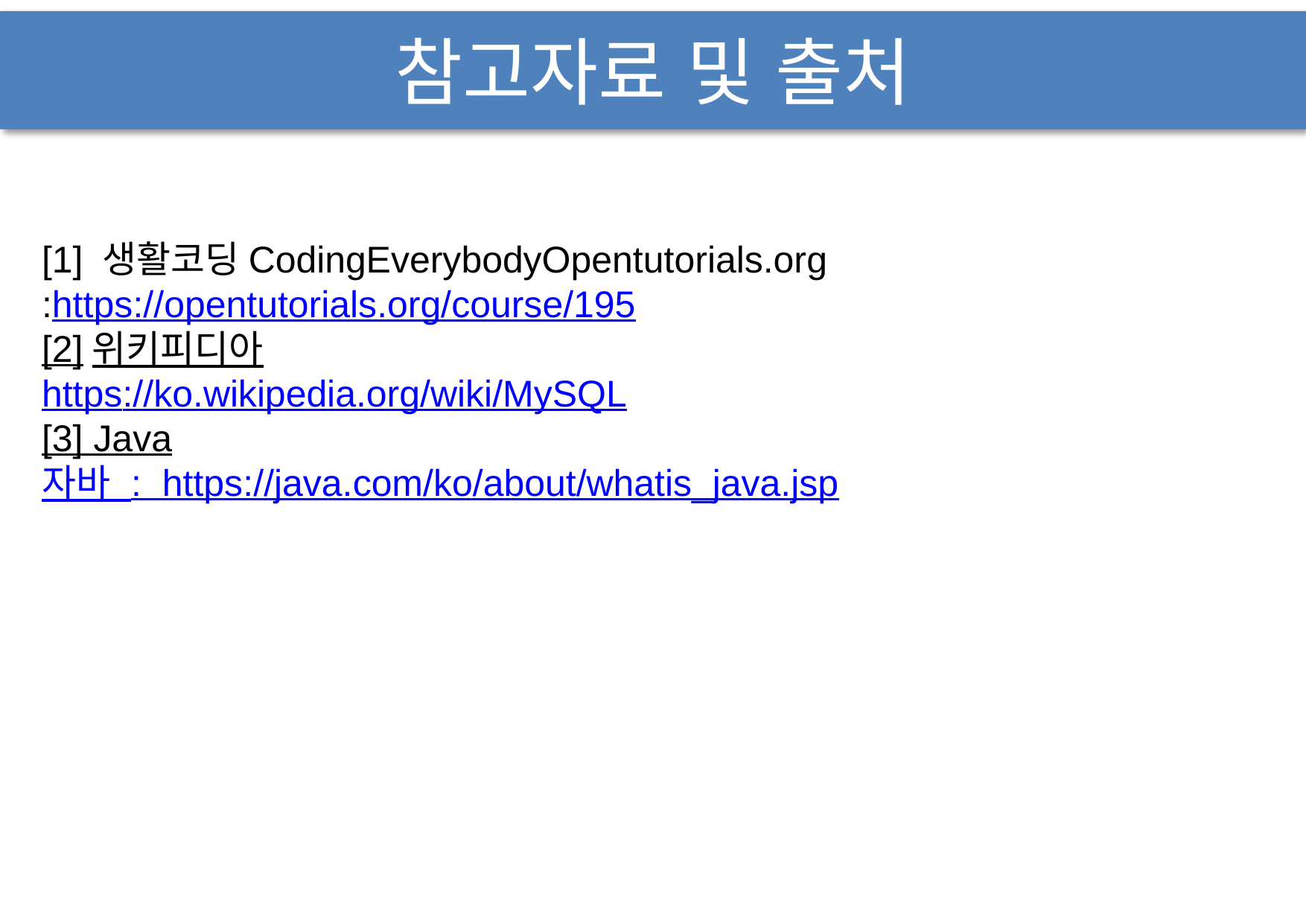

# 참고자료 및 출처
[1] 생활코딩CodingEverybodyOpentutorials.org
:https://opentutorials.org/course/195
[2]위키피디아
https://ko.wikipedia.org/wiki/MySQL
[3] Java
자바  :  https://java.com/ko/about/whatis_java.jsp